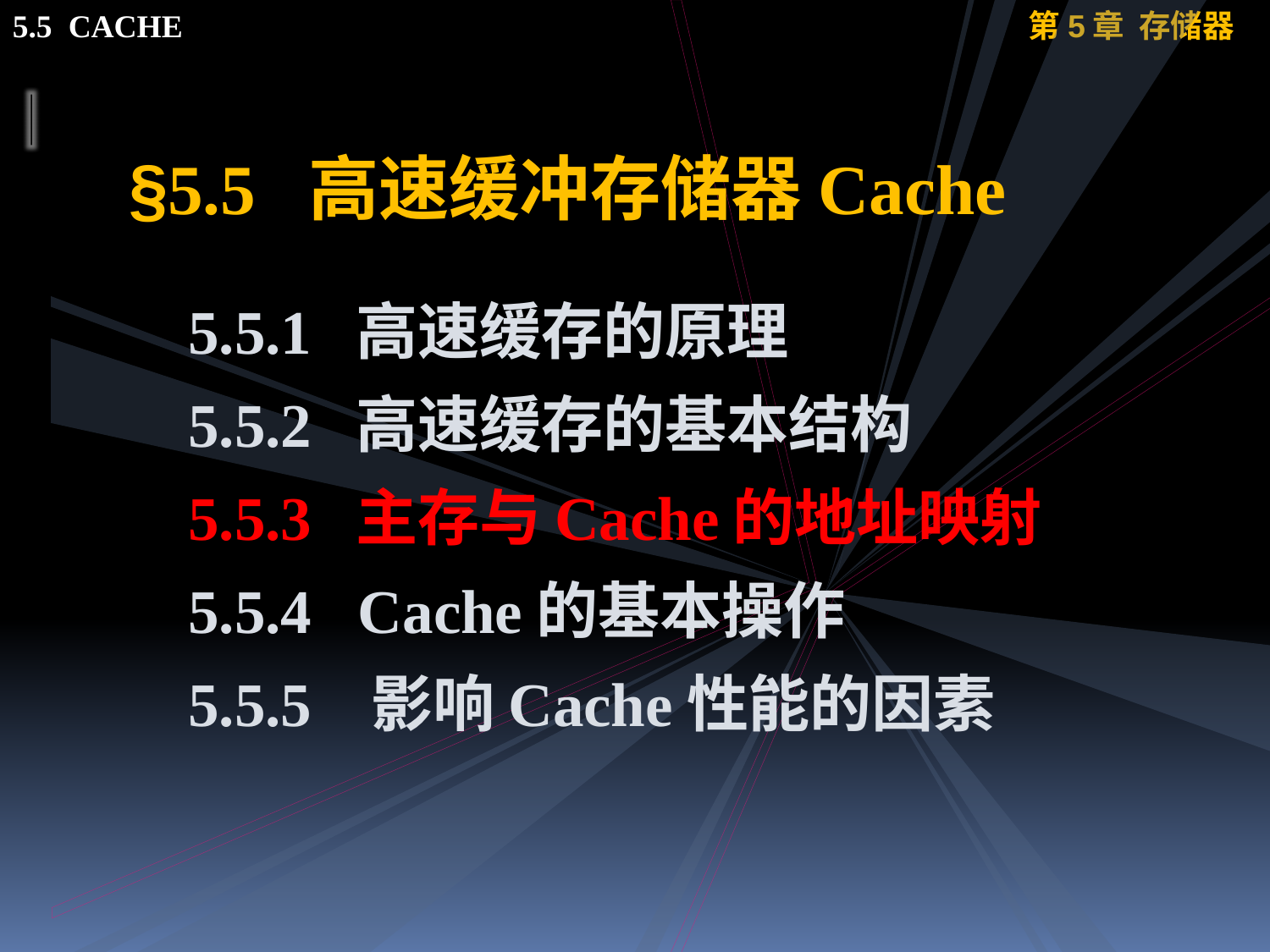

§5.5  高速缓冲存储器Cache
5.5.1  高速缓存的原理
5.5.2  高速缓存的基本结构
5.5.3  主存与Cache的地址映射
5.5.4   Cache的基本操作
5.5.5   影响Cache性能的因素